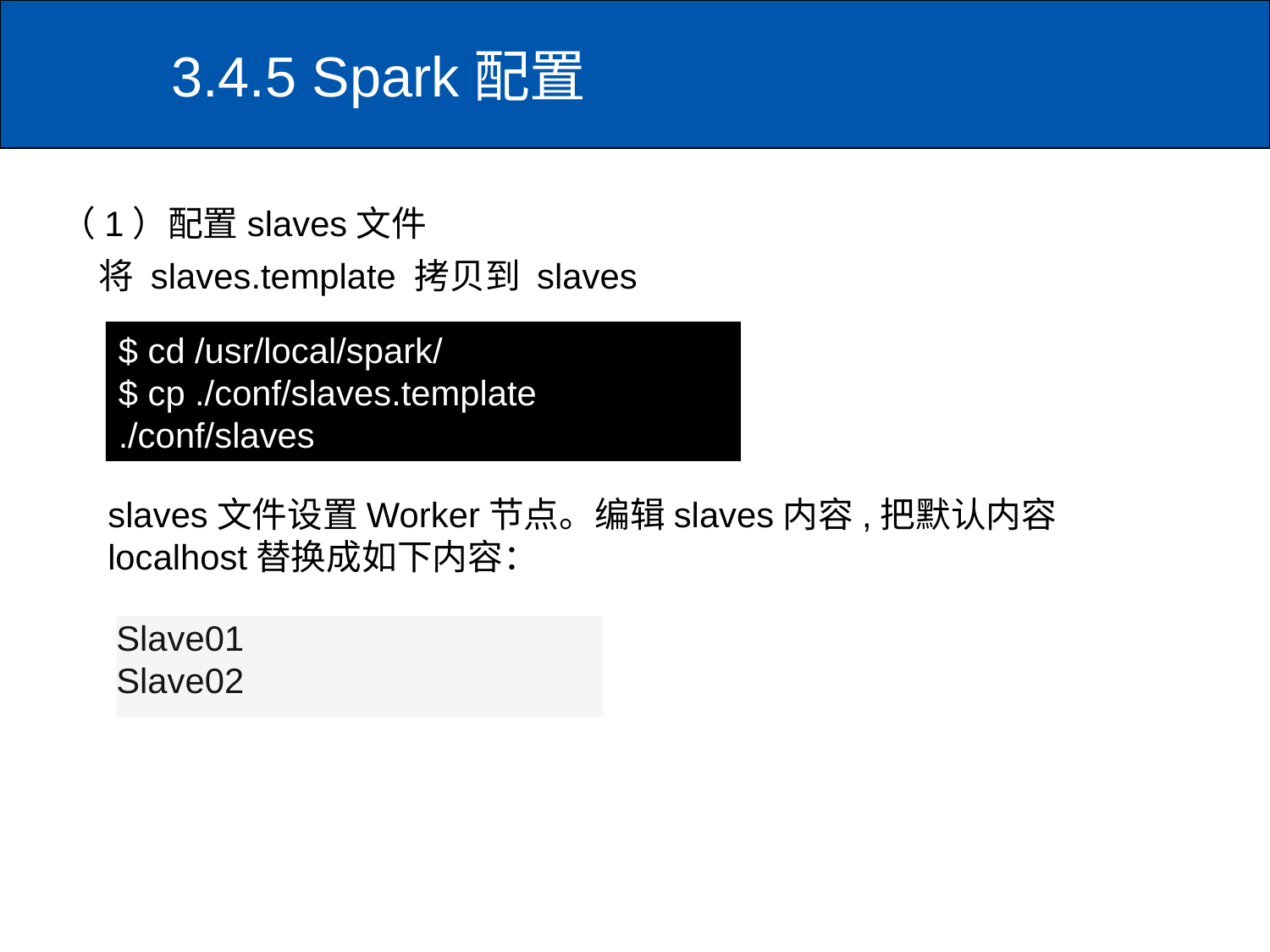

# 3.4.5 Spark配置
（1）配置slaves文件
将 slaves.template 拷贝到 slaves
$ cd /usr/local/spark/
$ cp ./conf/slaves.template ./conf/slaves
slaves文件设置Worker节点。编辑slaves内容,把默认内容localhost替换成如下内容：
Slave01
Slave02